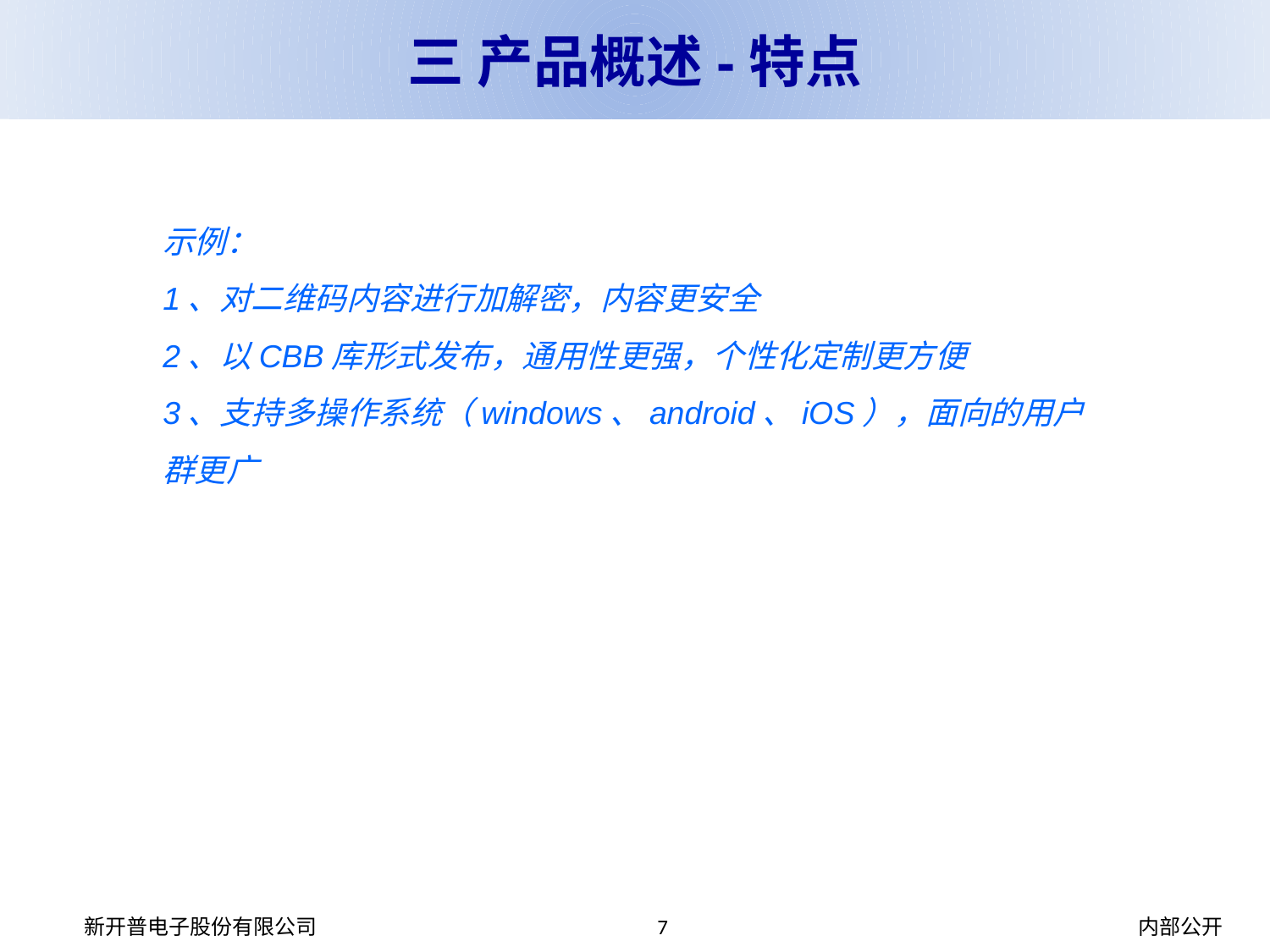

三 产品概述-特点
示例：
1、对二维码内容进行加解密，内容更安全
2、以CBB库形式发布，通用性更强，个性化定制更方便
3、支持多操作系统（windows、android、iOS），面向的用户群更广
新开普电子股份有限公司
7
内部公开